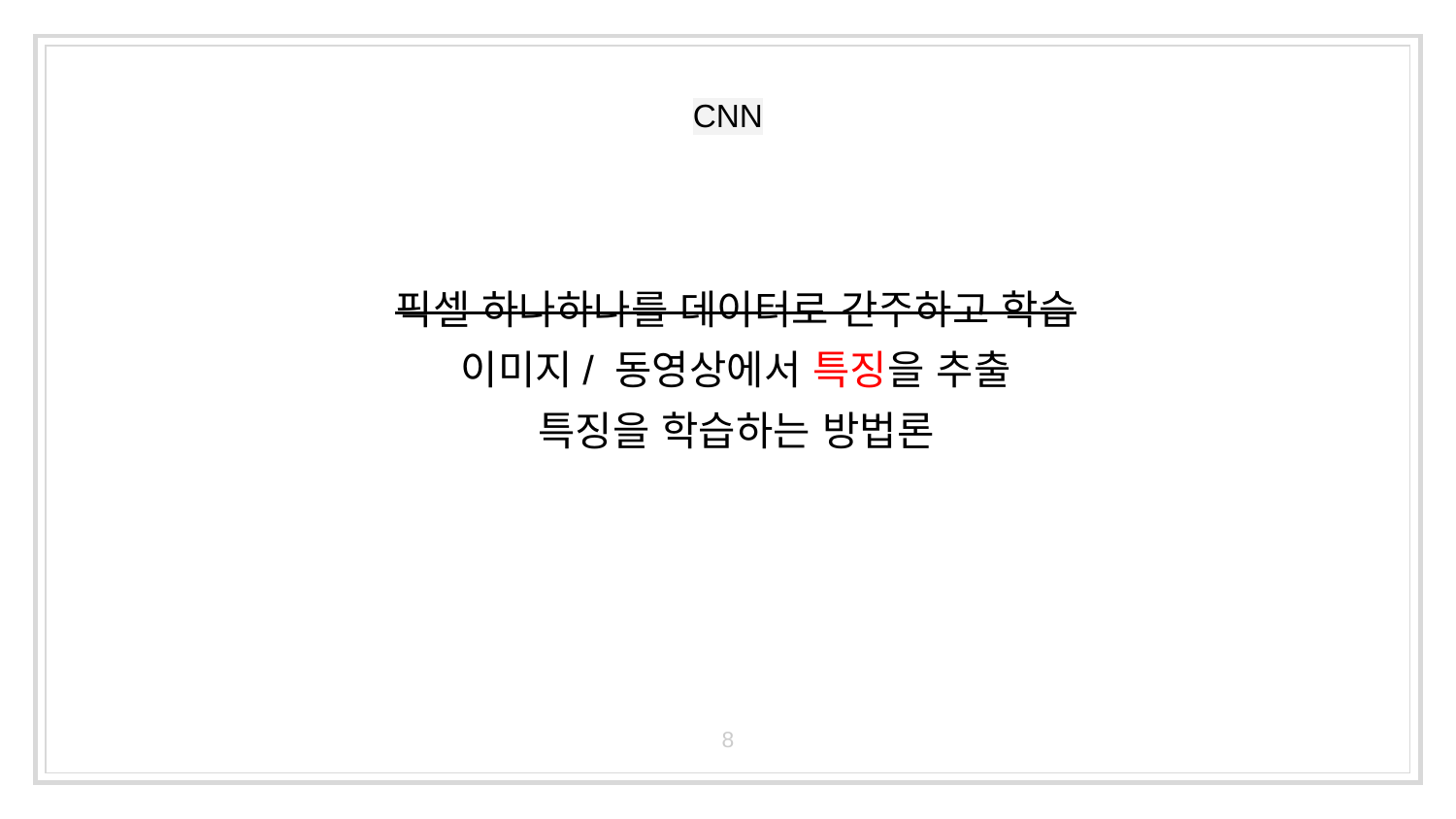

# CNN
픽셀 하나하나를 데이터로 간주하고 학습
이미지/ 동영상에서 특징을 추출
특징을 학습하는 방법론
8